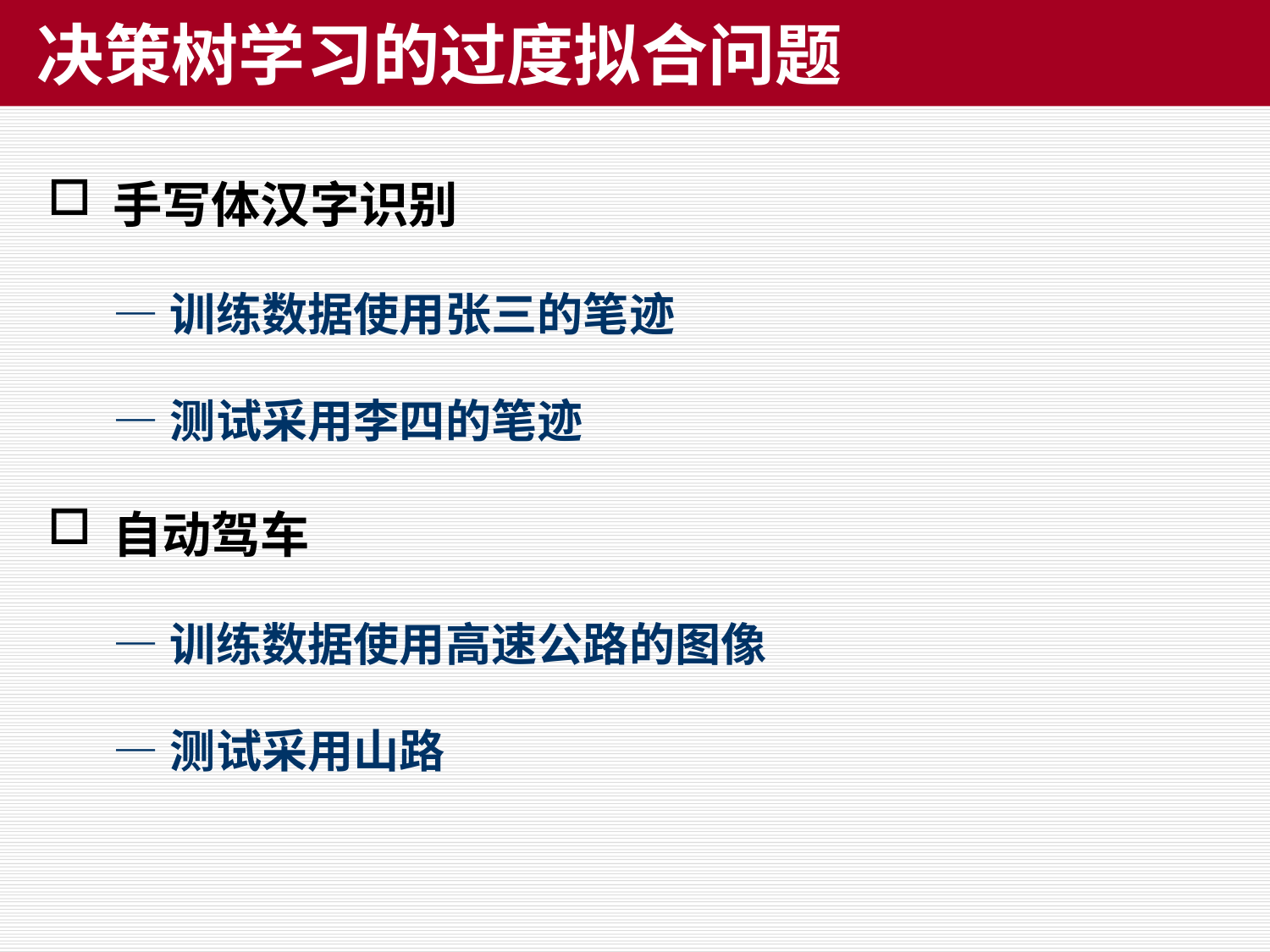

# 决策树学习的过度拟合问题
手写体汉字识别
—训练数据使用张三的笔迹
—测试采用李四的笔迹
自动驾车
—训练数据使用高速公路的图像
—测试采用山路